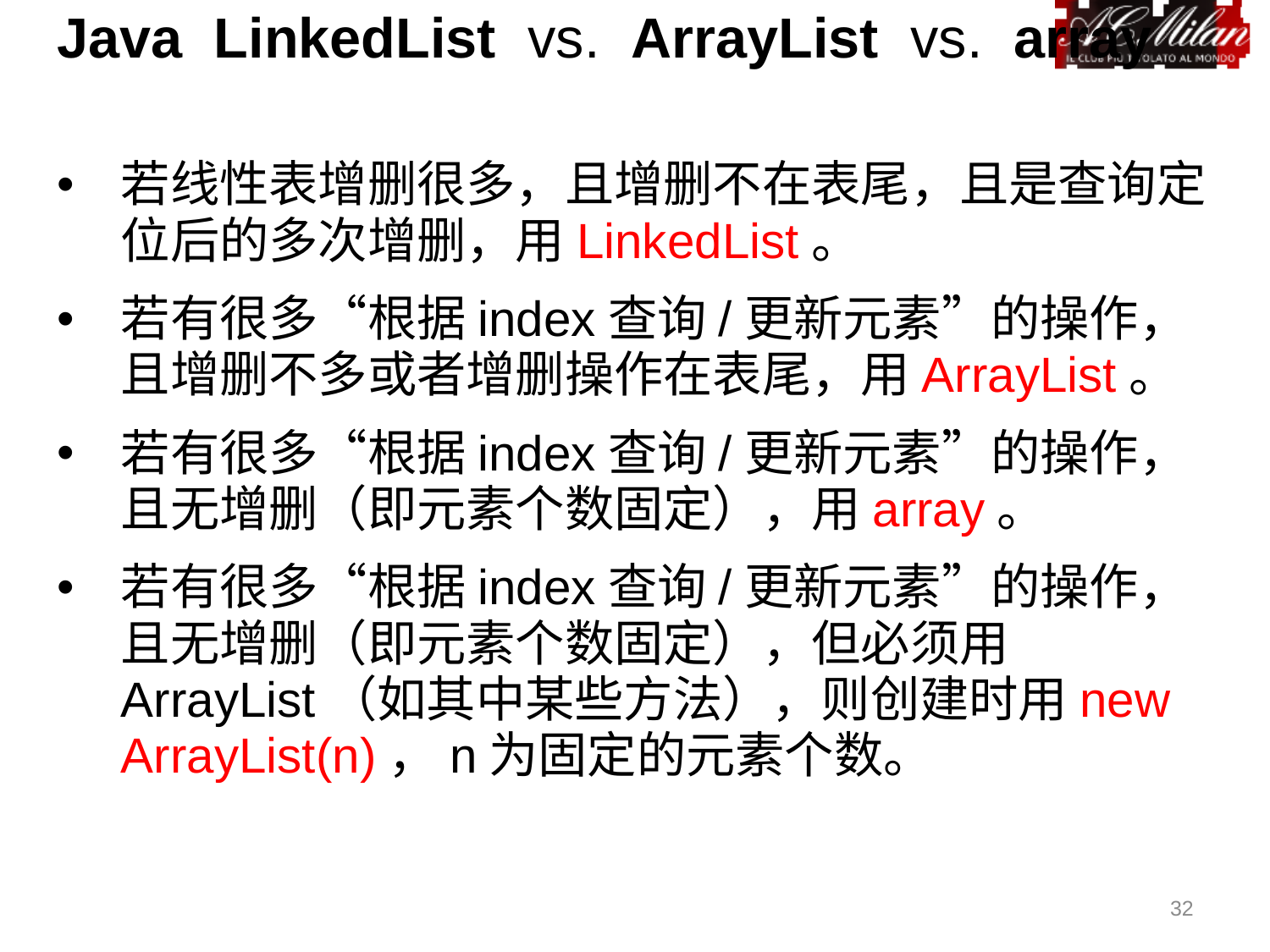

Java  LinkedList  vs.  ArrayList  vs.  array

若线性表增删很多，且增删不在表尾，且是查询定位后的多次增删，用LinkedList。
若有很多“根据index查询/更新元素”的操作，且增删不多或者增删操作在表尾，用ArrayList。
若有很多“根据index查询/更新元素”的操作，且无增删（即元素个数固定），用array。
若有很多“根据index查询/更新元素”的操作，且无增删（即元素个数固定），但必须用ArrayList（如其中某些方法），则创建时用new ArrayList(n)，n为固定的元素个数。

32